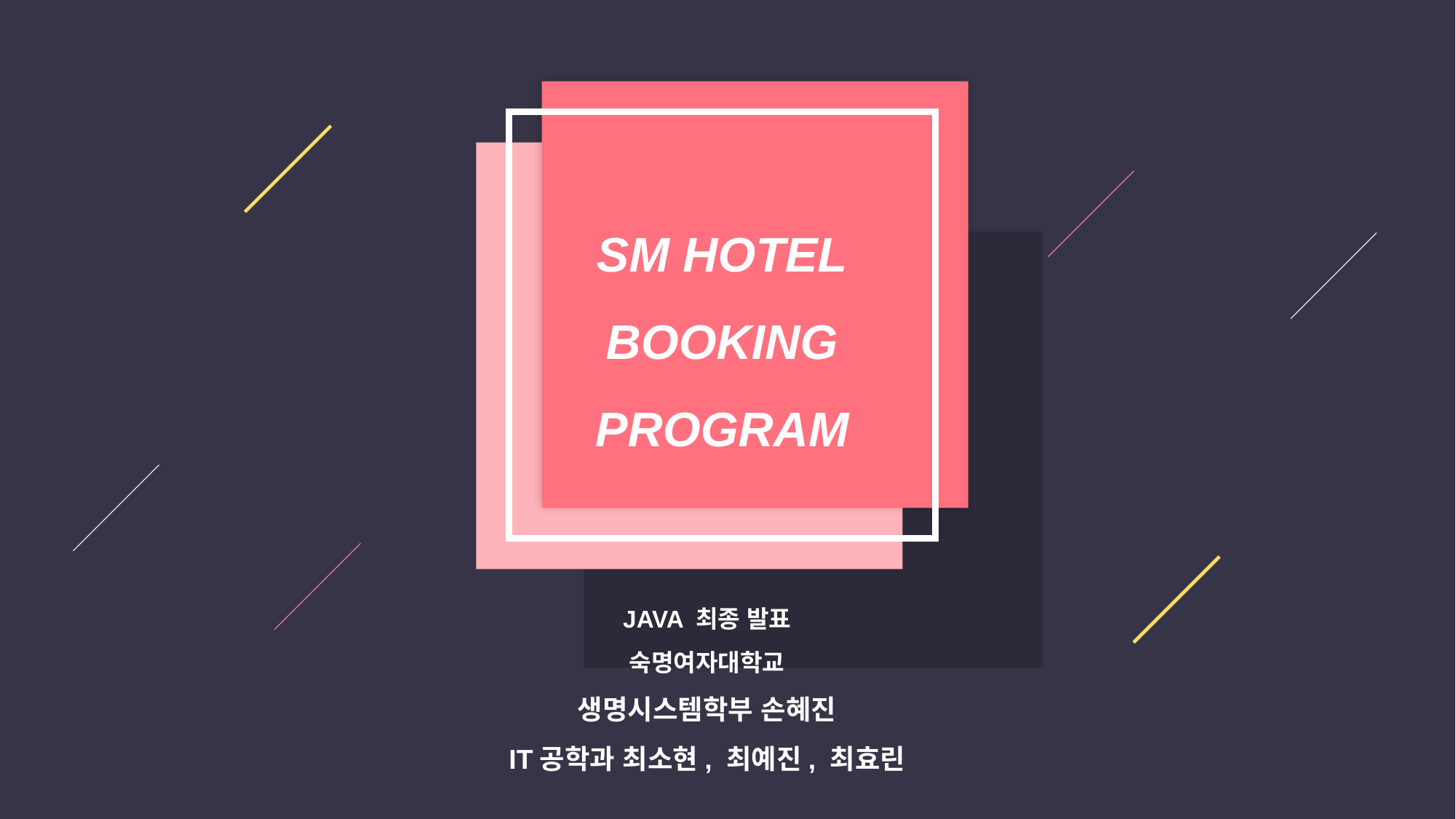

SM HOTEL
BOOKING
PROGRAM

JAVA 최종 발표
숙명여자대학교
생명시스템학부 손혜진
IT공학과 최소현, 최예진, 최효린